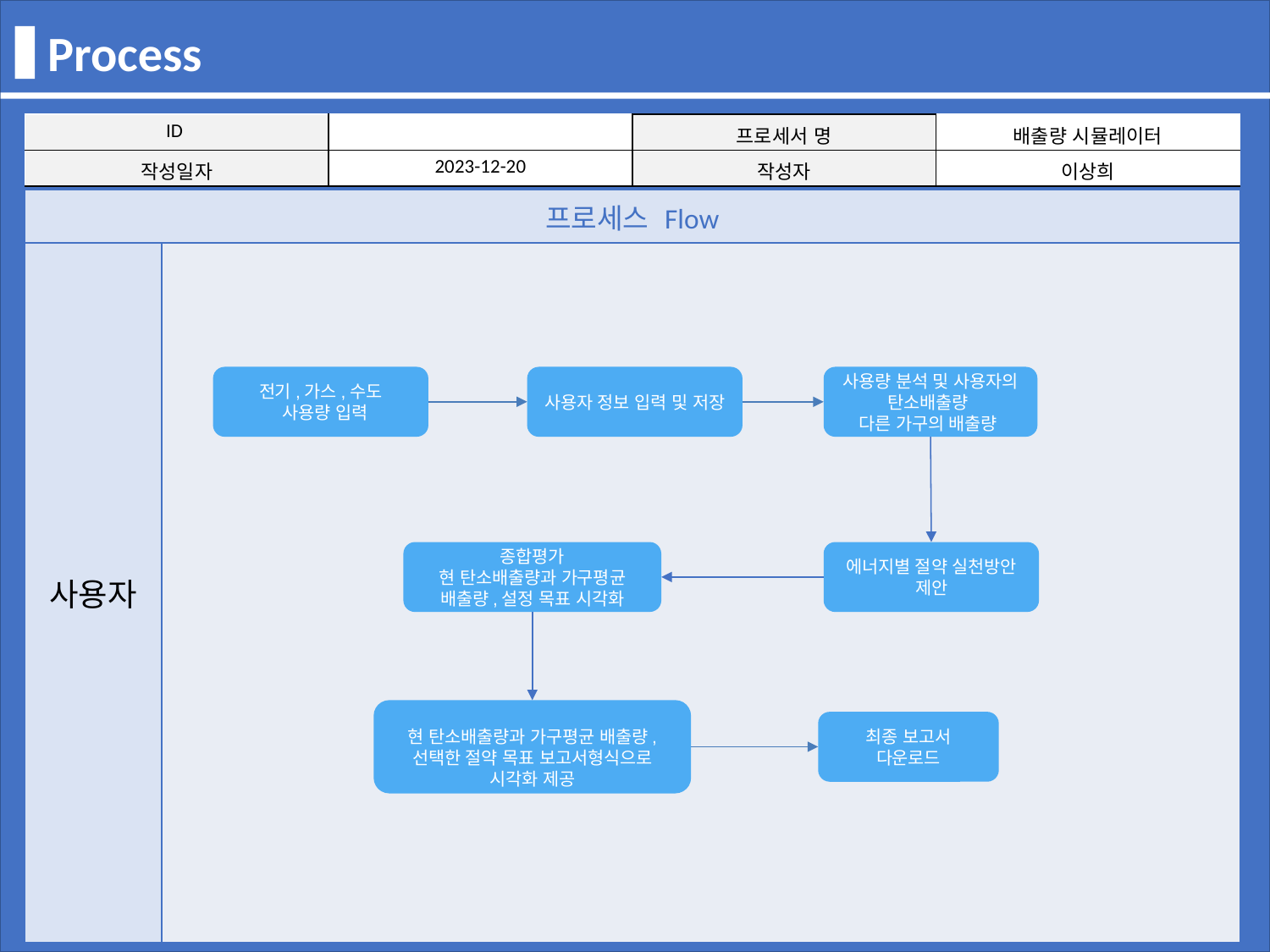

Process

| ID |  | 프로세서 명 | 배출량 시뮬레이터 |
| --- | --- | --- | --- |
| 작성일자 | 2023-12-20 | 작성자 | 이상희 |
| 프로세스 Flow |  |
| --- | --- |
| 사용자 |  |
사용자 정보 입력 및 저장
사용량 분석 및 사용자의 탄소배출량
다른 가구의 배출량
전기,가스,수도
 사용량 입력
종합평가
현 탄소배출량과 가구평균 배출량,설정 목표 시각화
에너지별 절약 실천방안 제안

현 탄소배출량과 가구평균 배출량, 선택한 절약 목표 보고서형식으로 시각화 제공
최종 보고서 다운로드